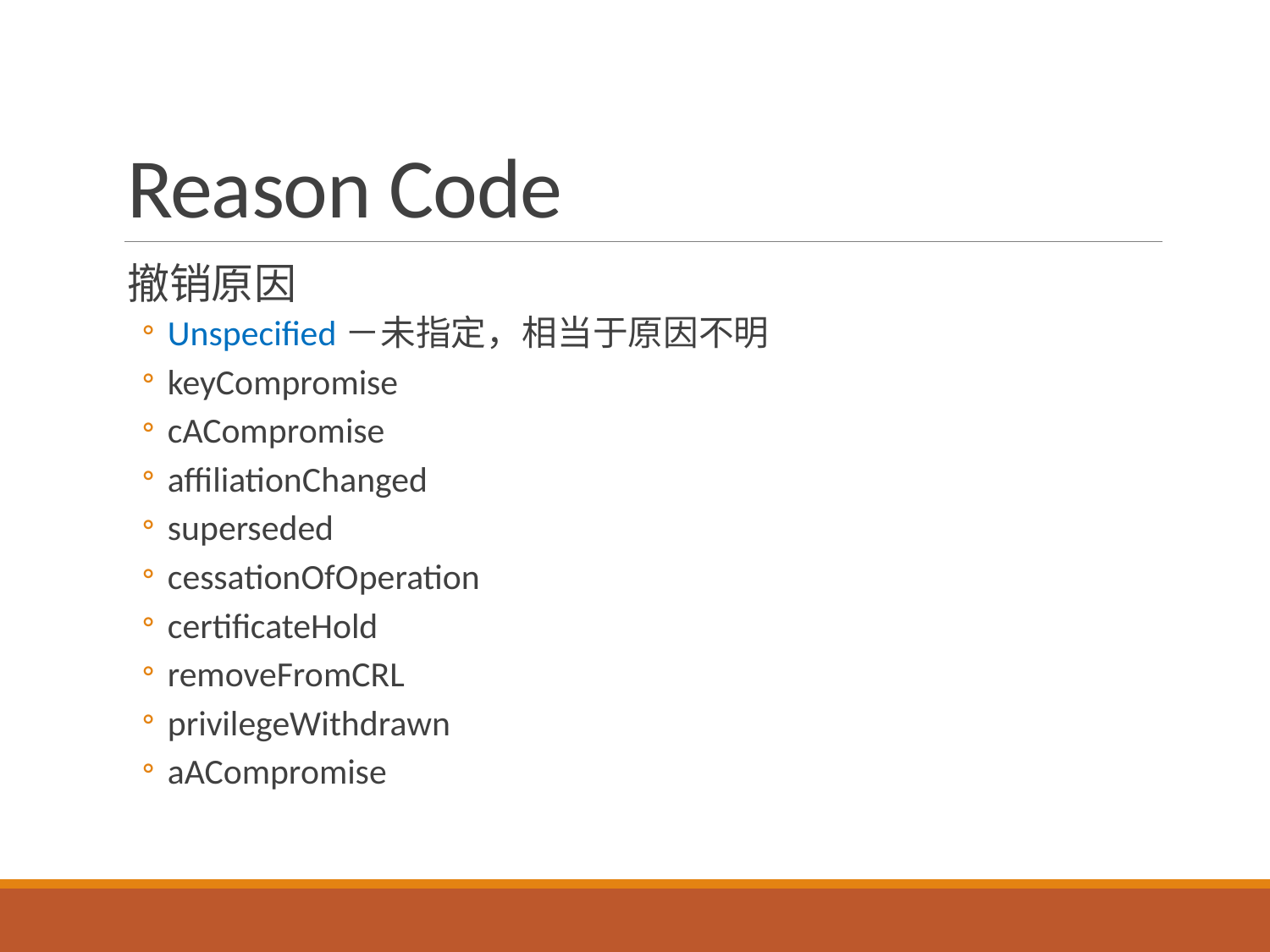

# Reason Code
撤销原因
Unspecified－未指定，相当于原因不明
keyCompromise
cACompromise
affiliationChanged
superseded
cessationOfOperation
certificateHold
removeFromCRL
privilegeWithdrawn
aACompromise
41